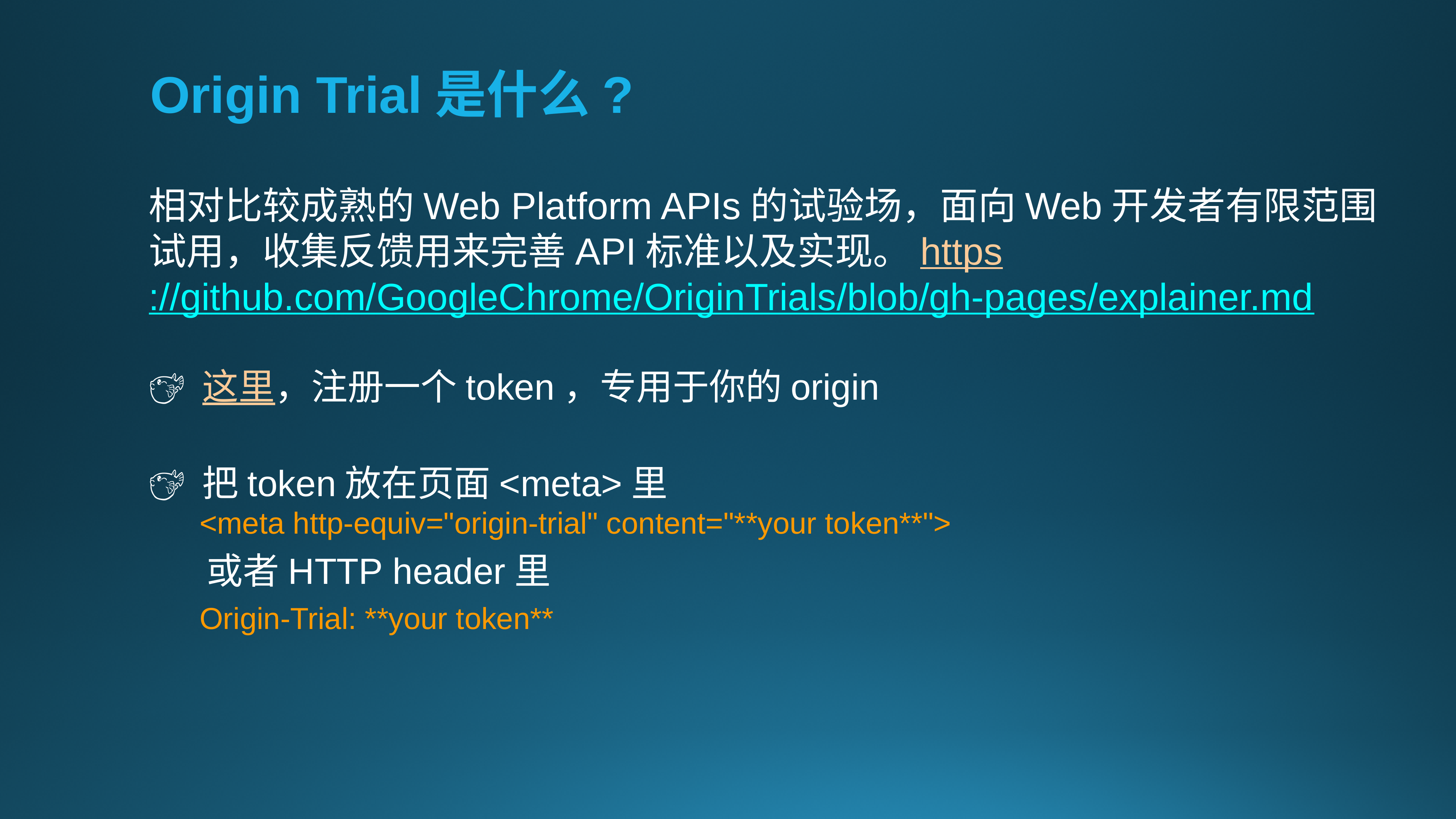

# Origin Trial是什么?
相对比较成熟的Web Platform APIs的试验场，面向Web开发者有限范围试用，收集反馈用来完善API标准以及实现。https://github.com/GoogleChrome/OriginTrials/blob/gh-pages/explainer.md

🐡 这里，注册一个token，专用于你的origin

🐡 把token放在页面<meta>里
      <meta http-equiv="origin-trial" content="**your token**">
      或者HTTP header里
      Origin-Trial: **your token**